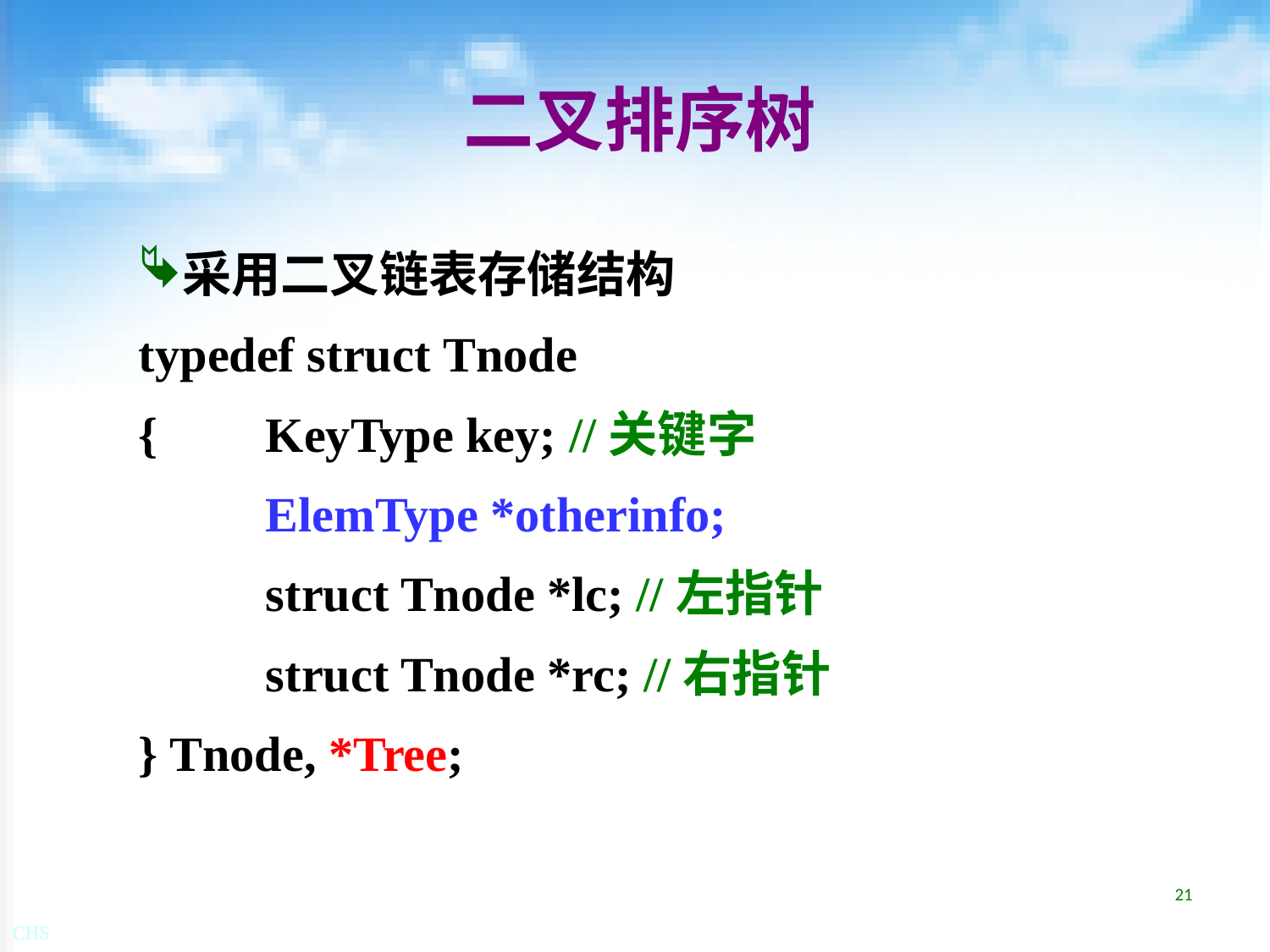

# 二叉排序树
采用二叉链表存储结构
typedef struct Tnode
{	KeyType key; //关键字
	ElemType *otherinfo;
	struct Tnode *lc; //左指针
	struct Tnode *rc; //右指针
} Tnode, *Tree;
21